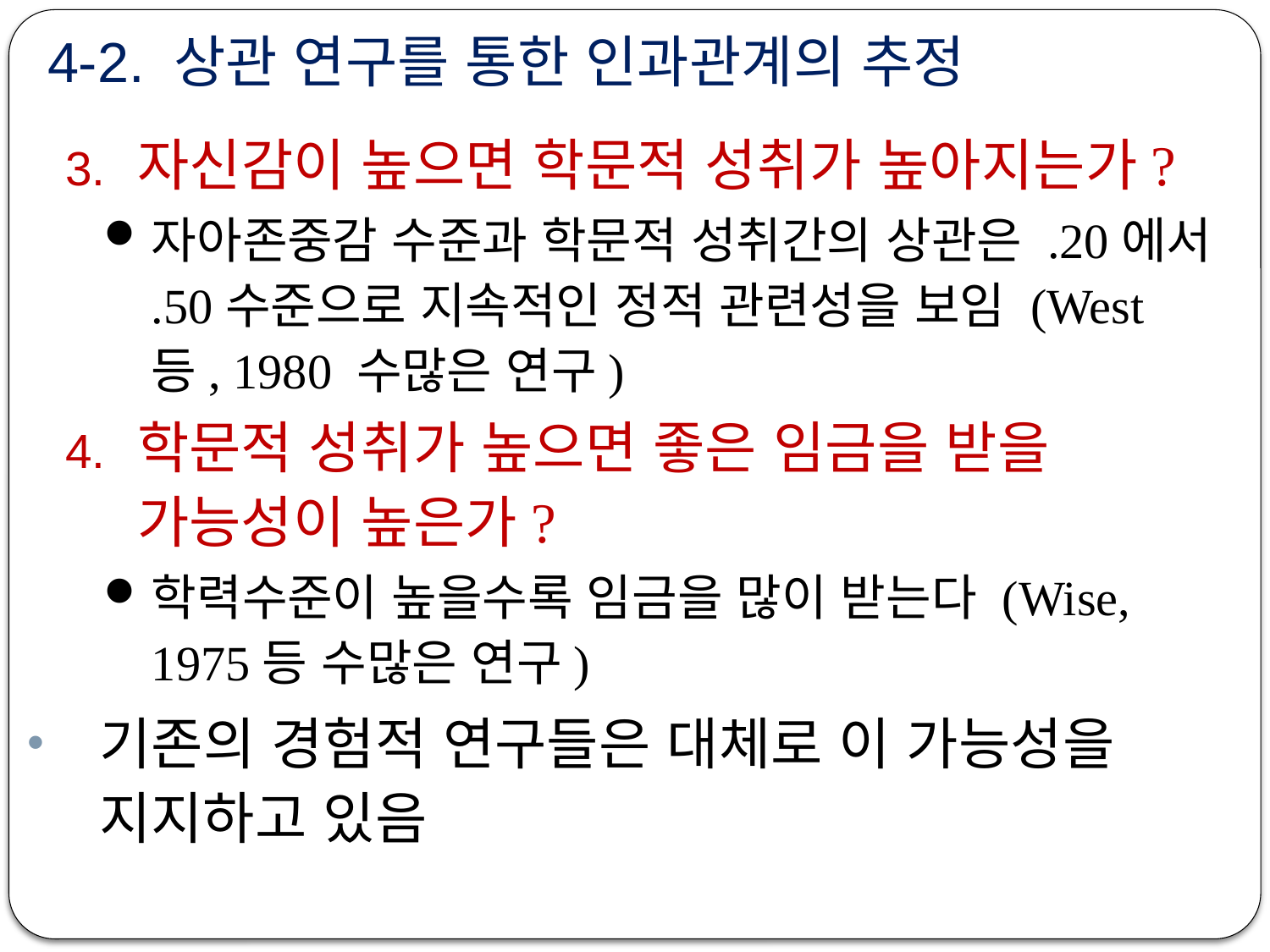

# 4-2. 상관 연구를 통한 인과관계의 추정
자신감이 높으면 학문적 성취가 높아지는가?
자아존중감 수준과 학문적 성취간의 상관은 .20에서 .50수준으로 지속적인 정적 관련성을 보임 (West등, 1980 수많은 연구)
학문적 성취가 높으면 좋은 임금을 받을 가능성이 높은가?
학력수준이 높을수록 임금을 많이 받는다 (Wise, 1975등 수많은 연구)
기존의 경험적 연구들은 대체로 이 가능성을 지지하고 있음